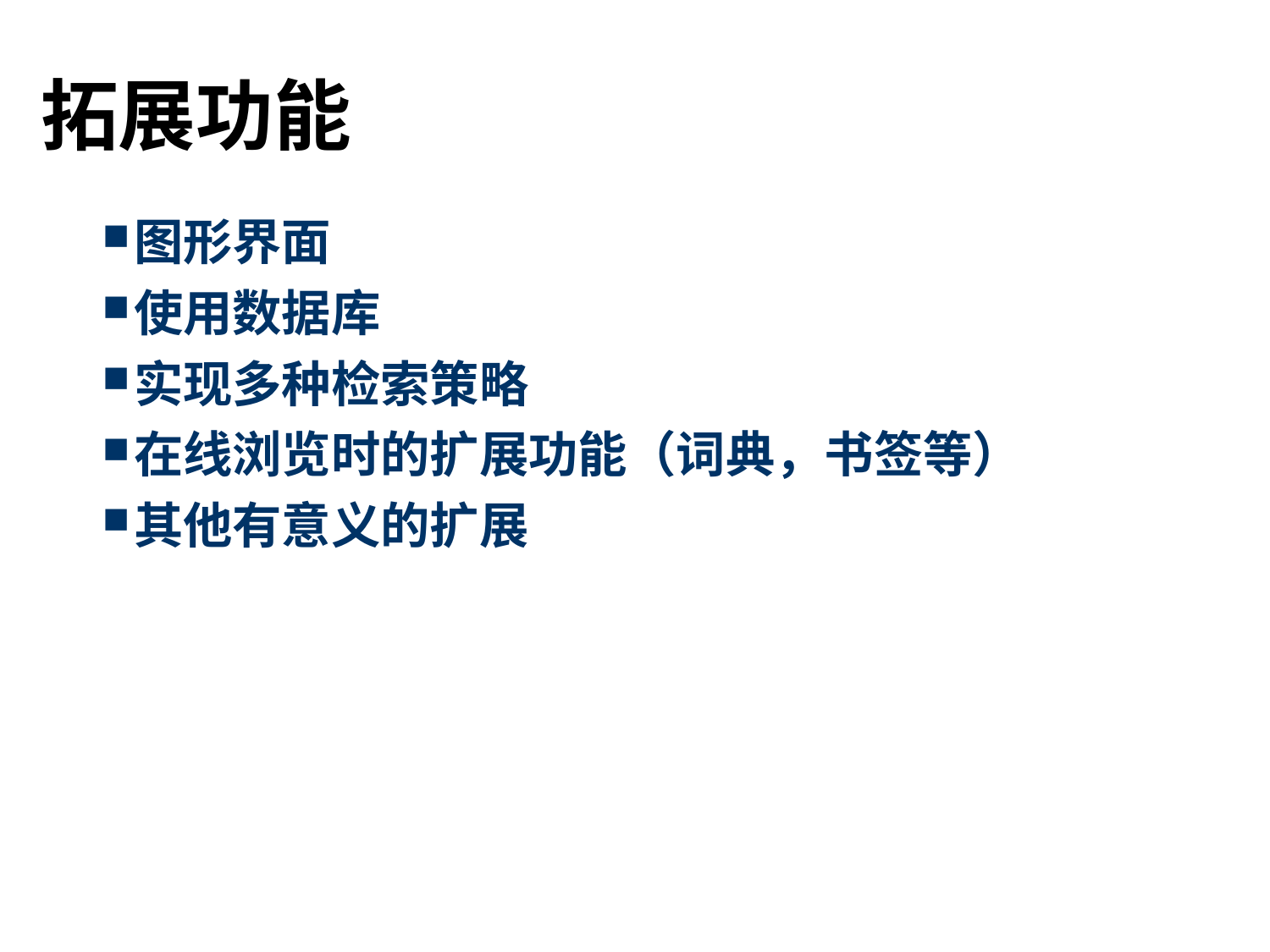

# 拓展功能
图形界面
使用数据库
实现多种检索策略
在线浏览时的扩展功能（词典，书签等）
其他有意义的扩展